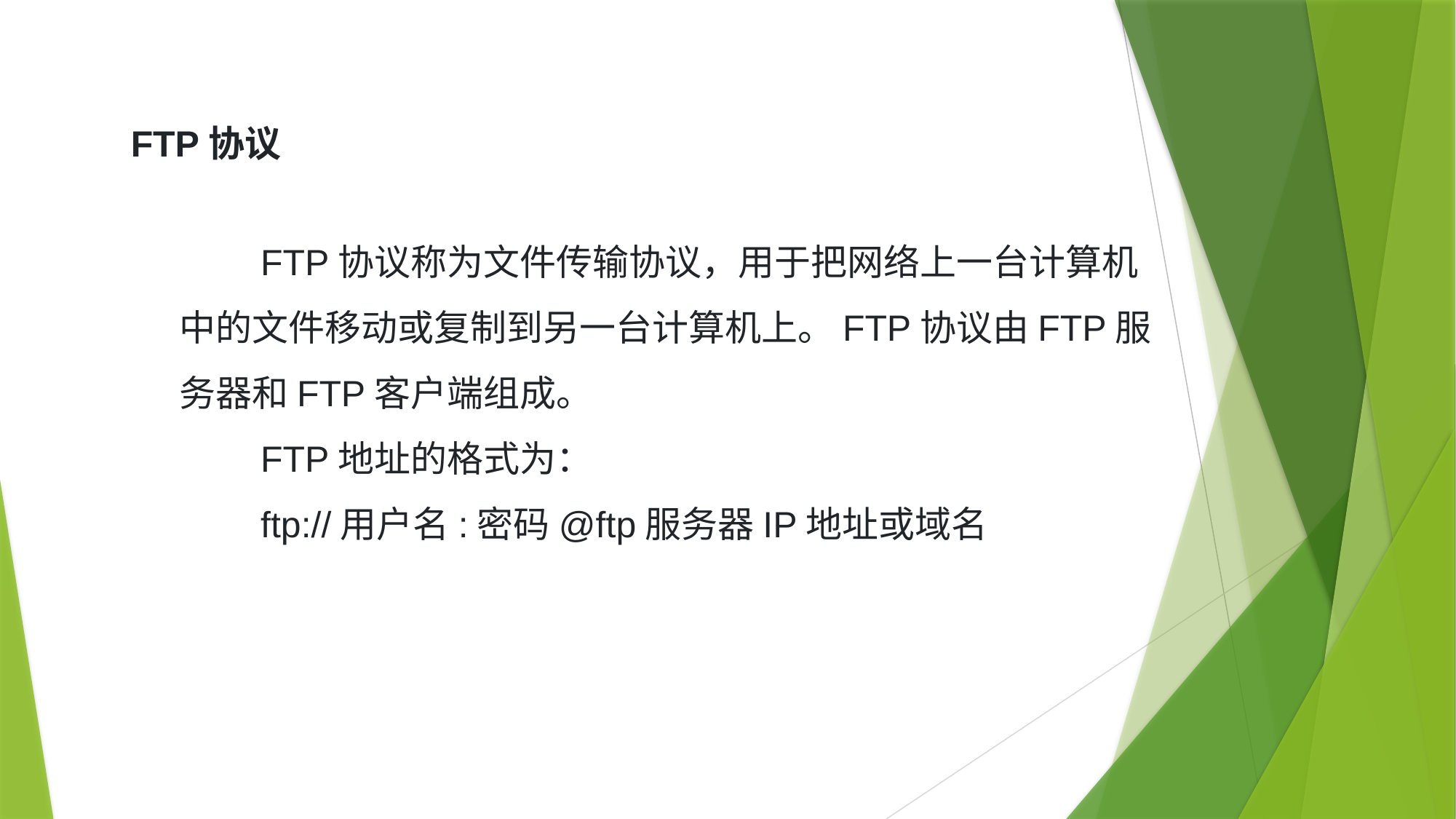

FTP协议
　　FTP协议称为文件传输协议，用于把网络上一台计算机中的文件移动或复制到另一台计算机上。FTP协议由FTP服务器和FTP客户端组成。
　　FTP地址的格式为：
　　ftp://用户名:密码@ftp服务器IP地址或域名